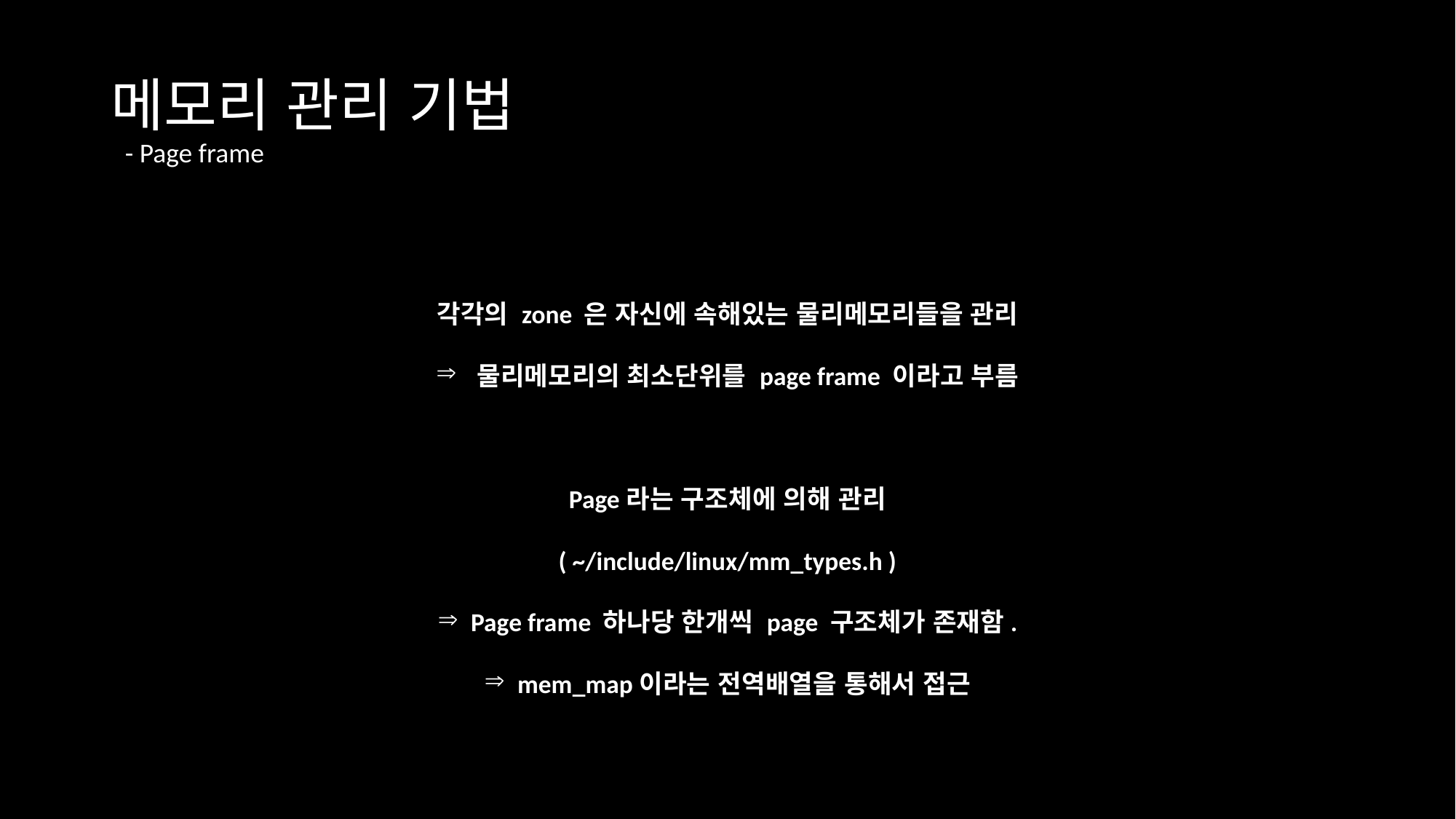

# 메모리 관리 기법 - Page frame
각각의 zone 은 자신에 속해있는 물리메모리들을 관리
 물리메모리의 최소단위를 page frame 이라고 부름

Page라는 구조체에 의해 관리
( ~/include/linux/mm_types.h )
 Page frame 하나당 한개씩 page 구조체가 존재함.
 mem_map이라는 전역배열을 통해서 접근